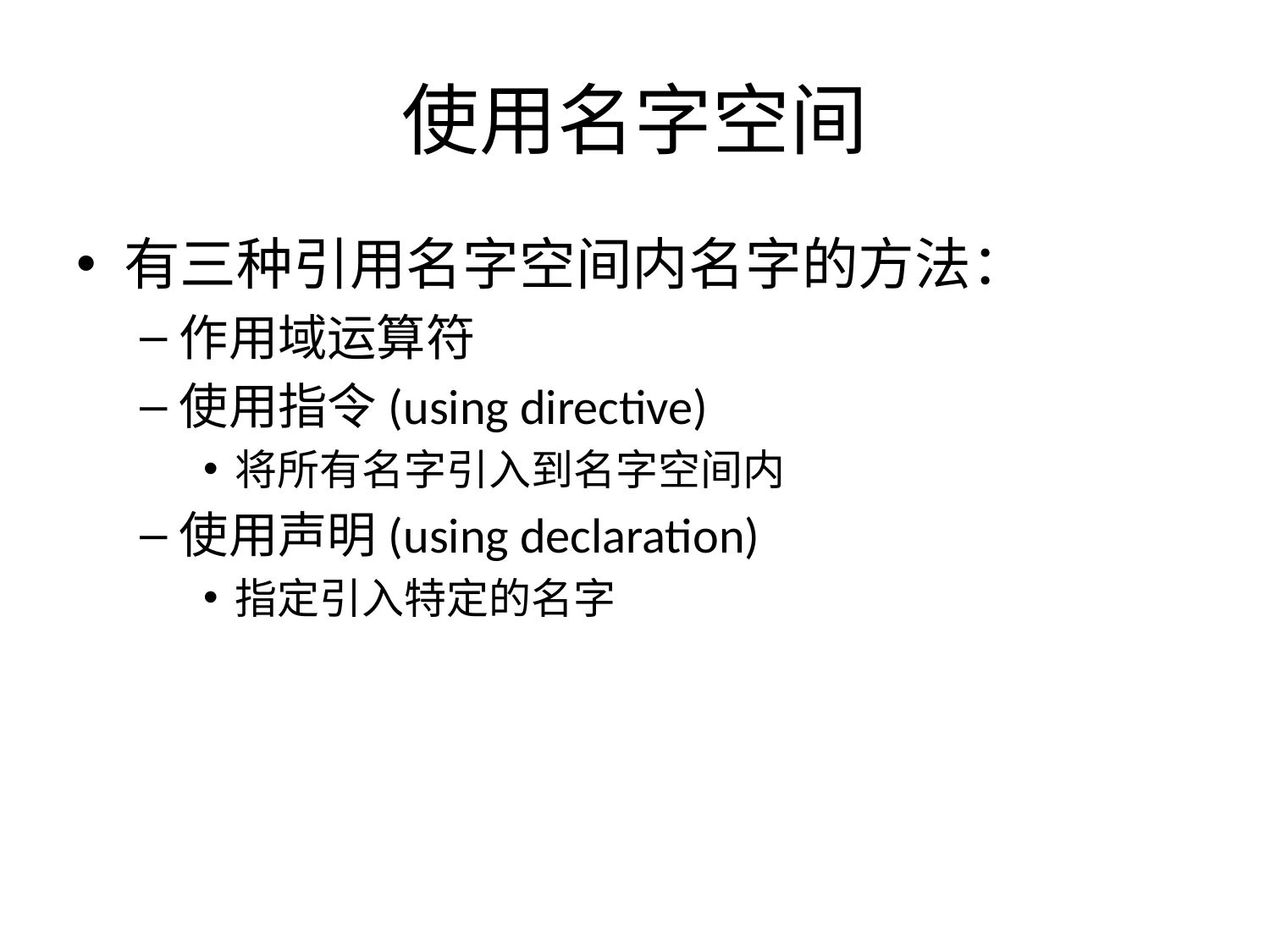

# 使用名字空间
有三种引用名字空间内名字的方法：
作用域运算符
使用指令(using directive)
将所有名字引入到名字空间内
使用声明(using declaration)
指定引入特定的名字